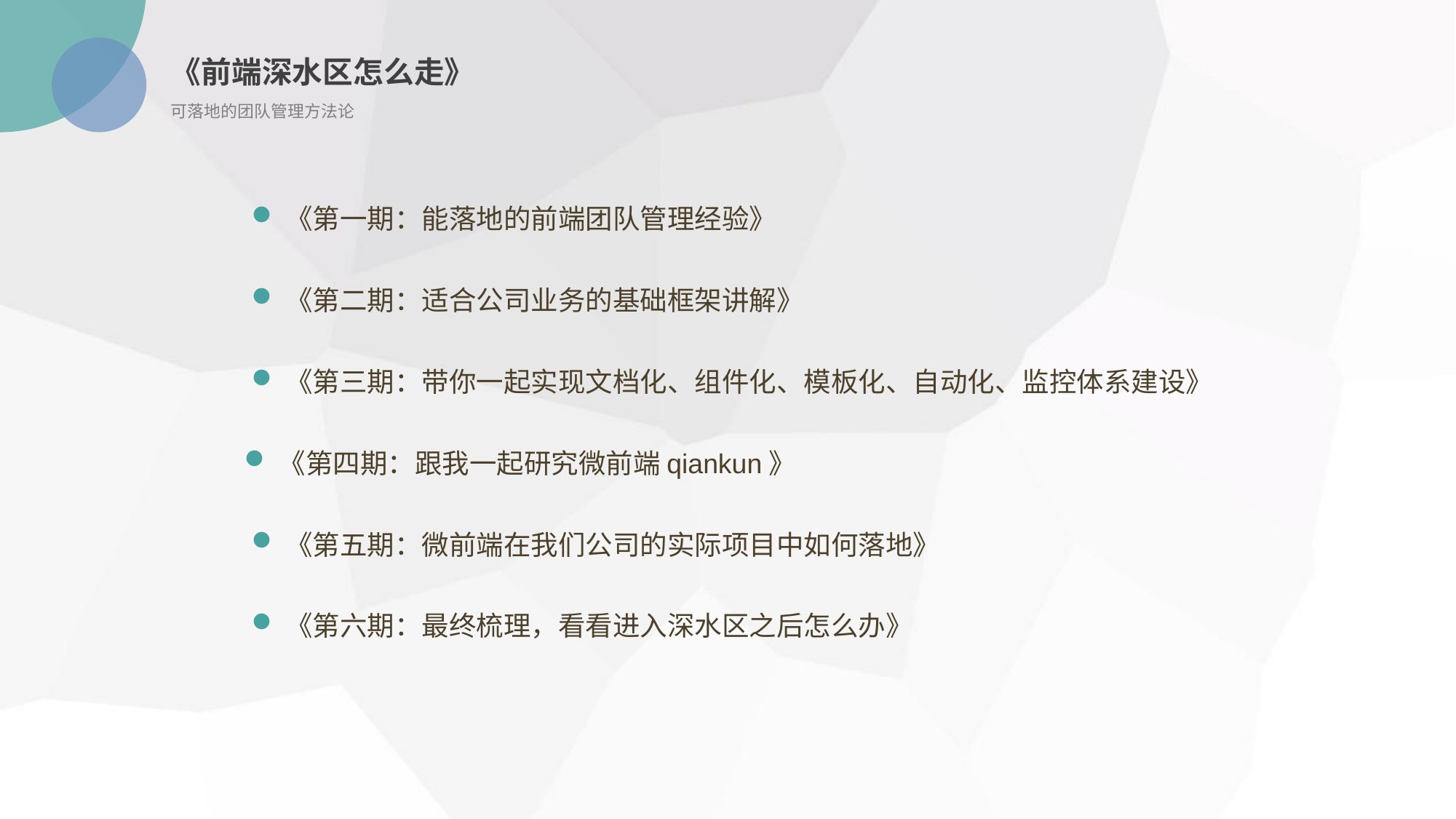

《前端深水区怎么走》
可落地的团队管理方法论
《第一期：能落地的前端团队管理经验》
《第二期：适合公司业务的基础框架讲解》
《第三期：带你一起实现文档化、组件化、模板化、自动化、监控体系建设》
《第四期：跟我一起研究微前端qiankun》
《第五期：微前端在我们公司的实际项目中如何落地》
《第六期：最终梳理，看看进入深水区之后怎么办》